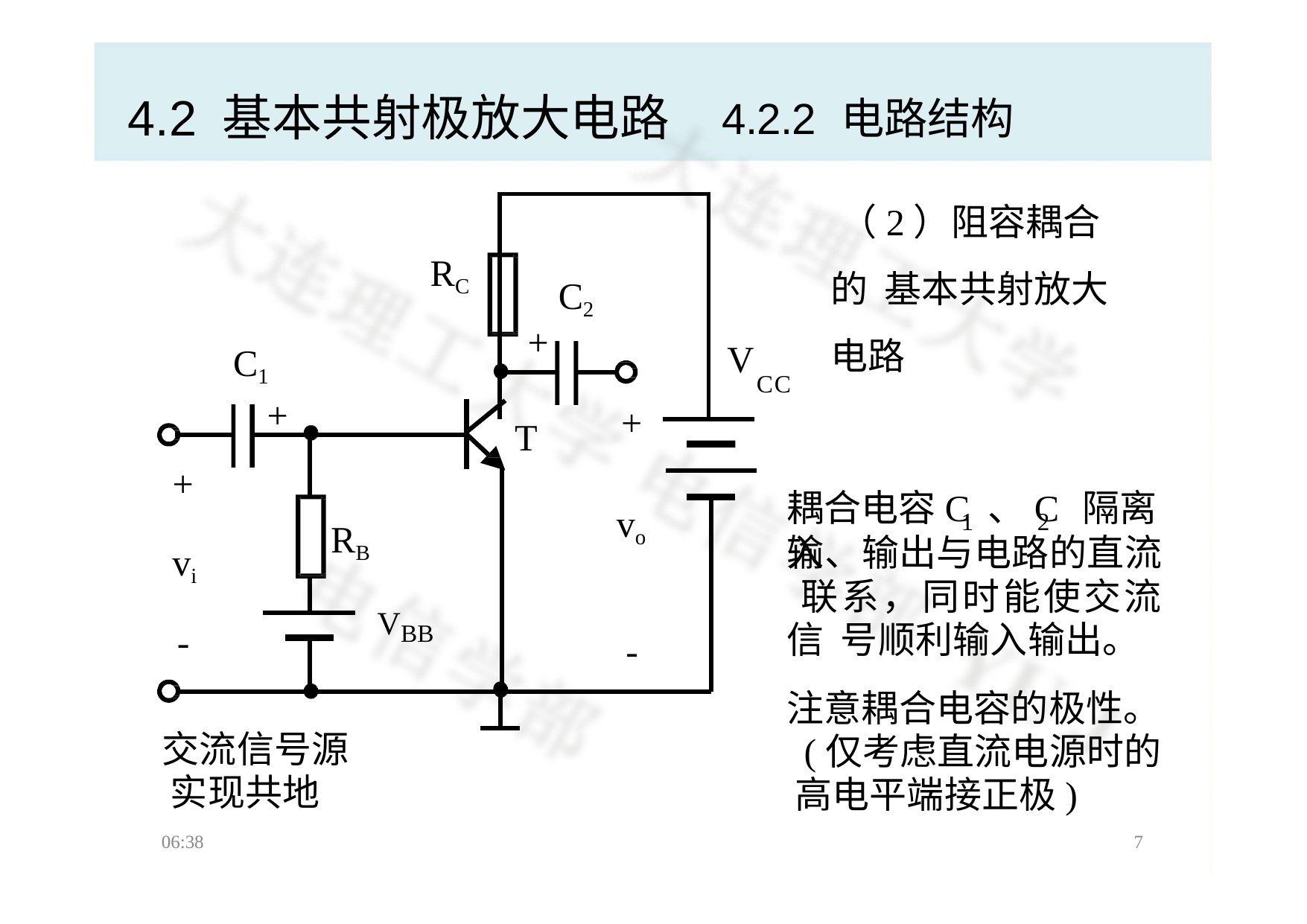

# 4.2 基本共射极放大电路
4.2.2 电路结构
（2）阻容耦合的  基本共射放大电路
| C2 + |  | V |
| --- | --- | --- |
RC

C1
+

CC

+

T

+

耦合电容C 、C 隔离输

vo
1	2
RB
入、输出与电路的直流  联系，同时能使交流信  号顺利输入输出。
注意耦合电容的极性。  (仅考虑直流电源时的  高电平端接正极)
vi

VBB

-
-

交流信号源  实现共地

06:38
7